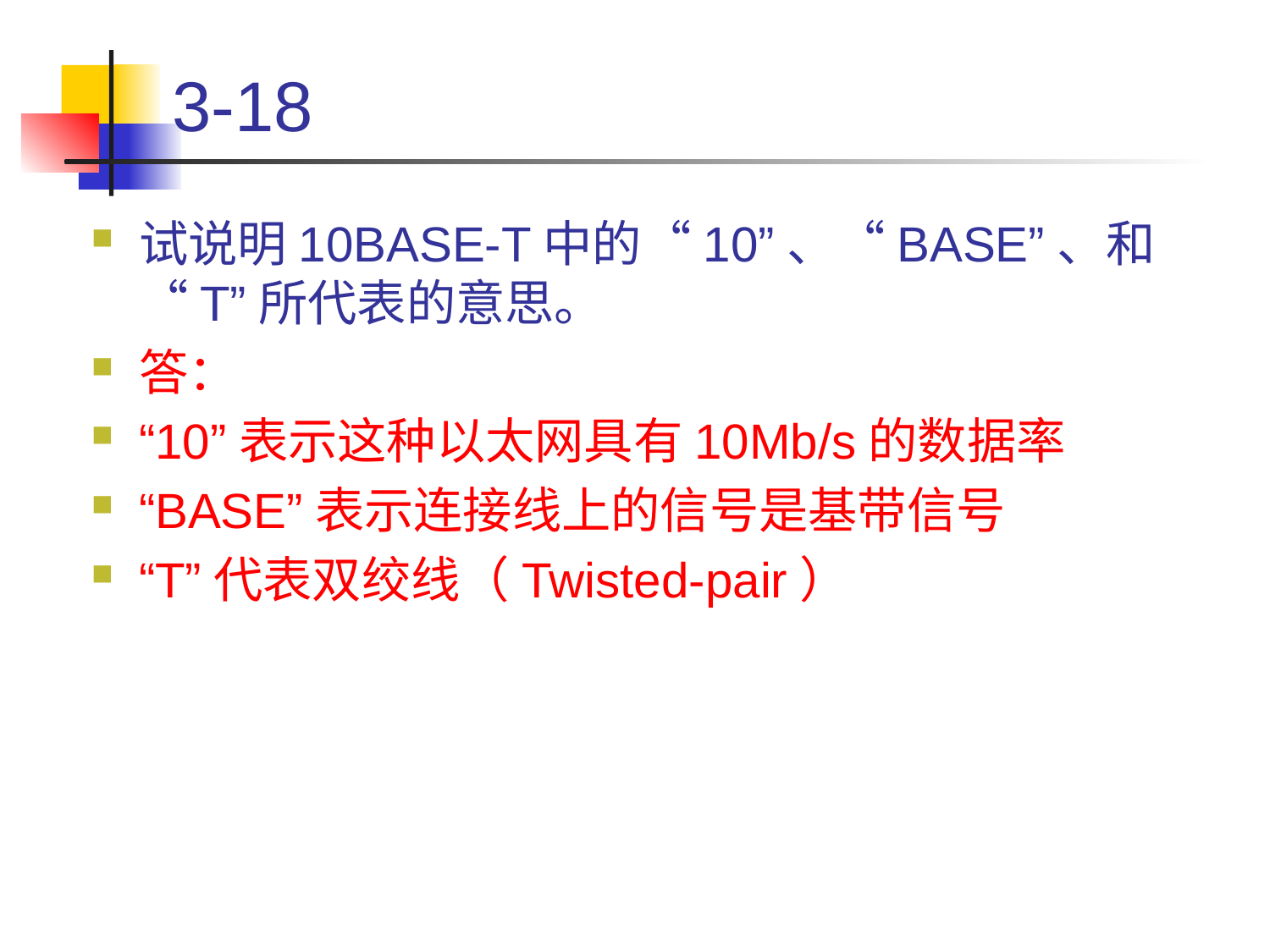

# 3-18
试说明10BASE-T中的“10”、“BASE”、和“T”所代表的意思。
答：
“10”表示这种以太网具有10Mb/s的数据率
“BASE”表示连接线上的信号是基带信号
“T”代表双绞线（Twisted-pair）